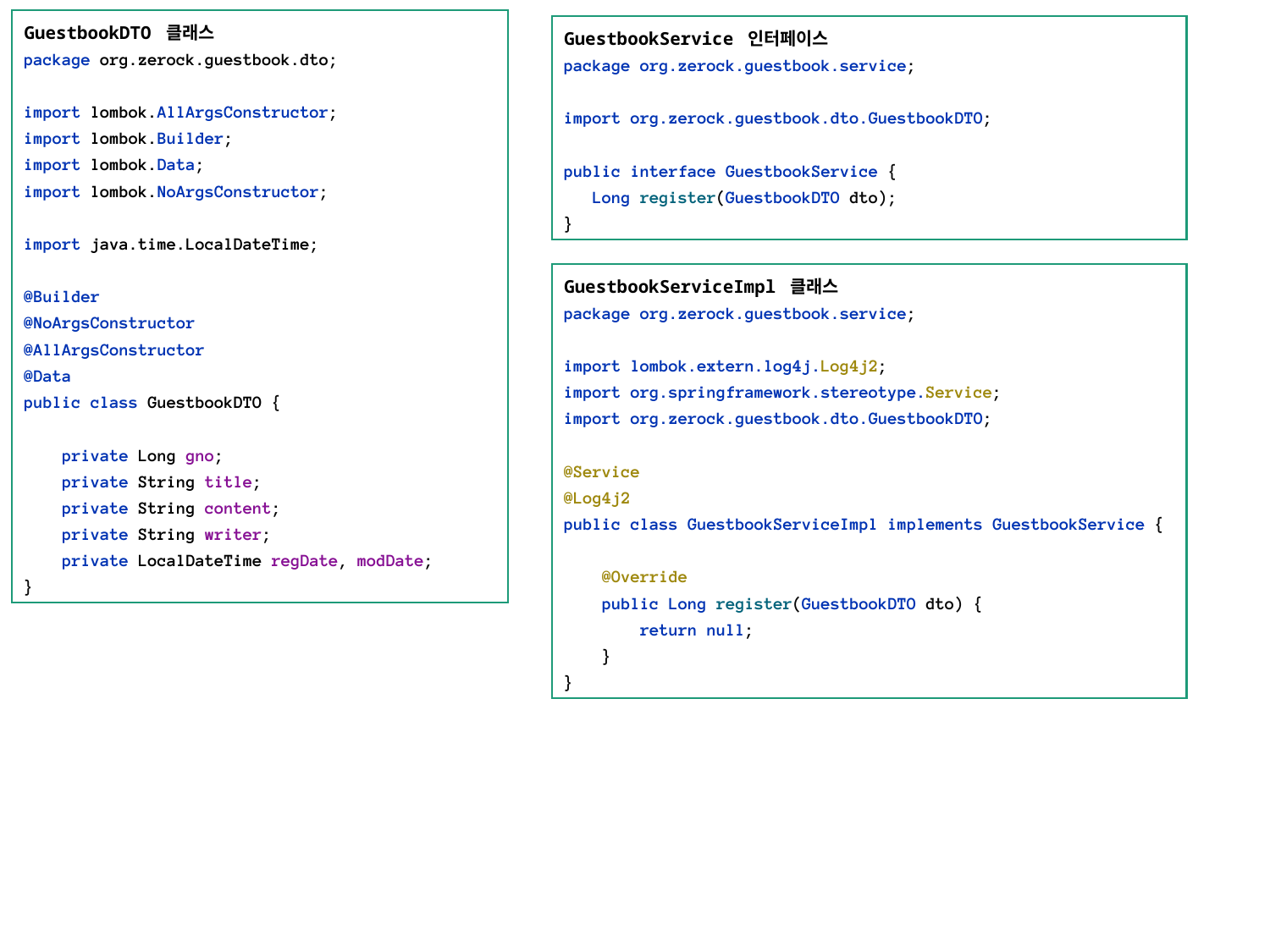

GuestbookDTO 클래스
package org.zerock.guestbook.dto;
import lombok.AllArgsConstructor;
import lombok.Builder;
import lombok.Data;
import lombok.NoArgsConstructor;
import java.time.LocalDateTime;
@Builder
@NoArgsConstructor
@AllArgsConstructor
@Data
public class GuestbookDTO {
    private Long gno;
    private String title;
    private String content;
    private String writer;
    private LocalDateTime regDate, modDate;
}
GuestbookService 인터페이스
package org.zerock.guestbook.service;
import org.zerock.guestbook.dto.GuestbookDTO;
public interface GuestbookService {
   Long register(GuestbookDTO dto);
}
GuestbookServiceImpl 클래스
package org.zerock.guestbook.service;
import lombok.extern.log4j.Log4j2;
import org.springframework.stereotype.Service;
import org.zerock.guestbook.dto.GuestbookDTO;
@Service
@Log4j2
public class GuestbookServiceImpl implements GuestbookService {
    @Override
    public Long register(GuestbookDTO dto) {
        return null;
    }
}